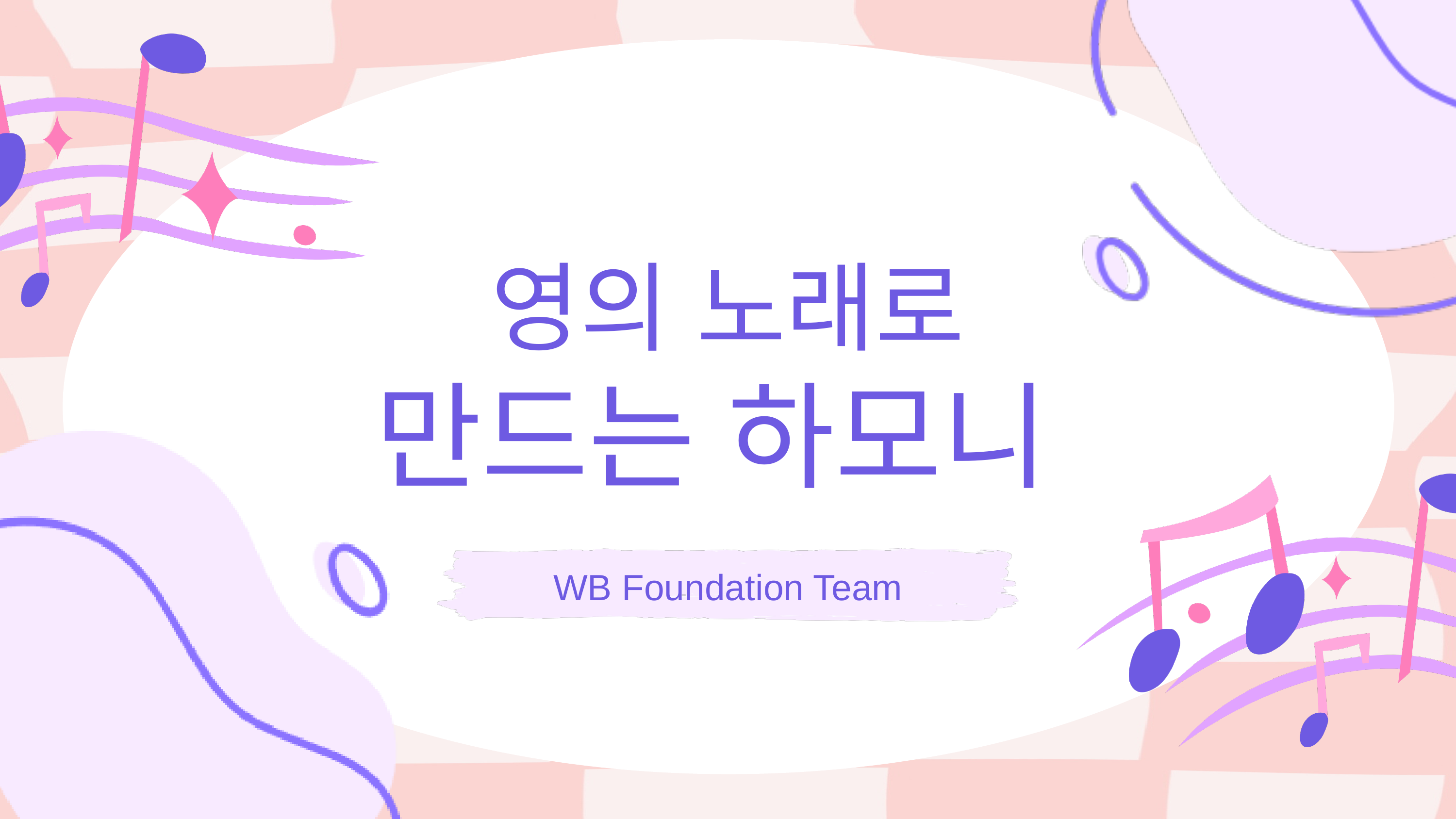

영의 노래로
만드는 하모니

WB Foundation Team